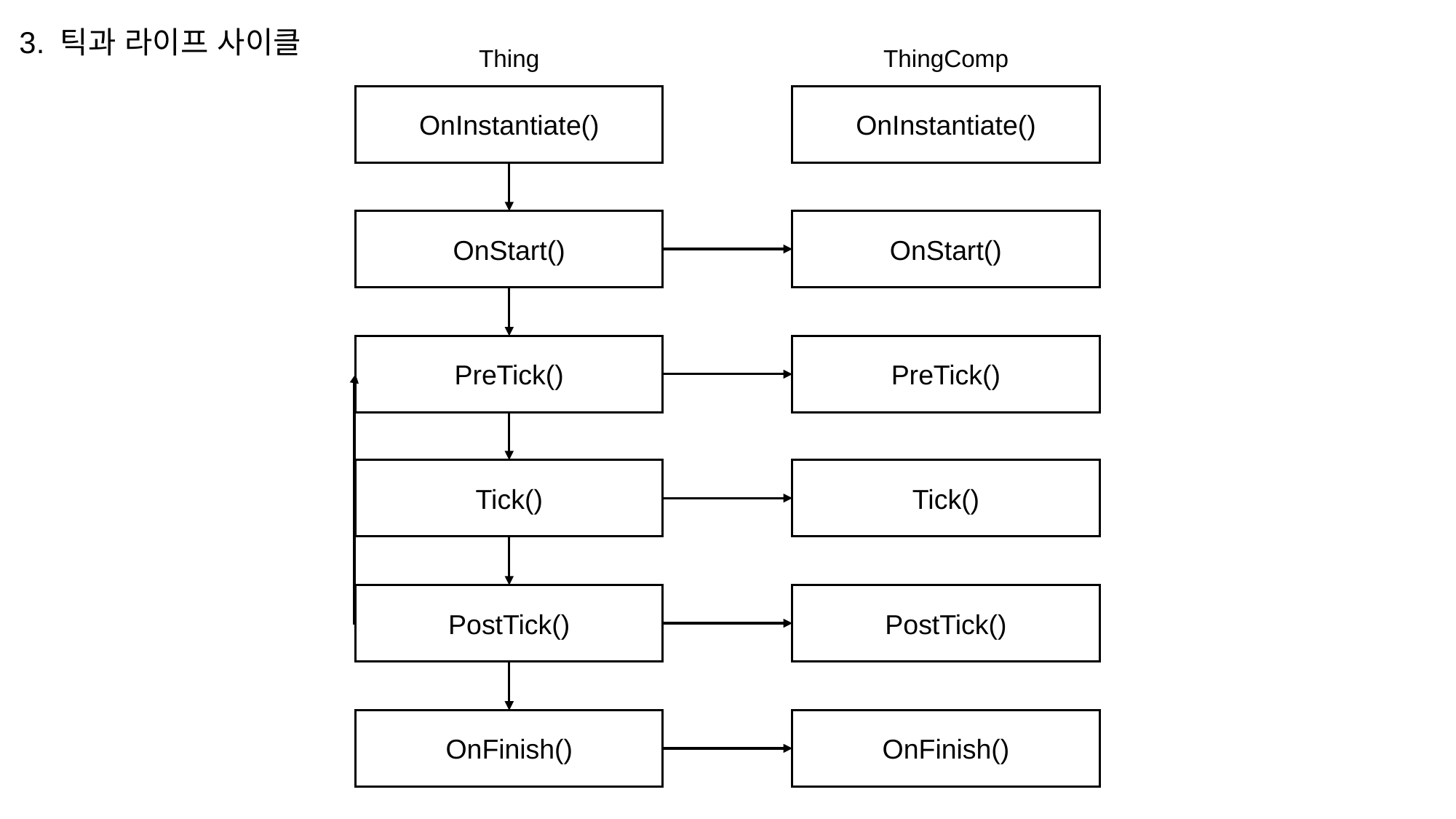

3. 틱과 라이프 사이클
Thing
ThingComp
OnInstantiate()
OnInstantiate()
OnStart()
OnStart()
PreTick()
PreTick()
Tick()
Tick()
PostTick()
PostTick()
OnFinish()
OnFinish()